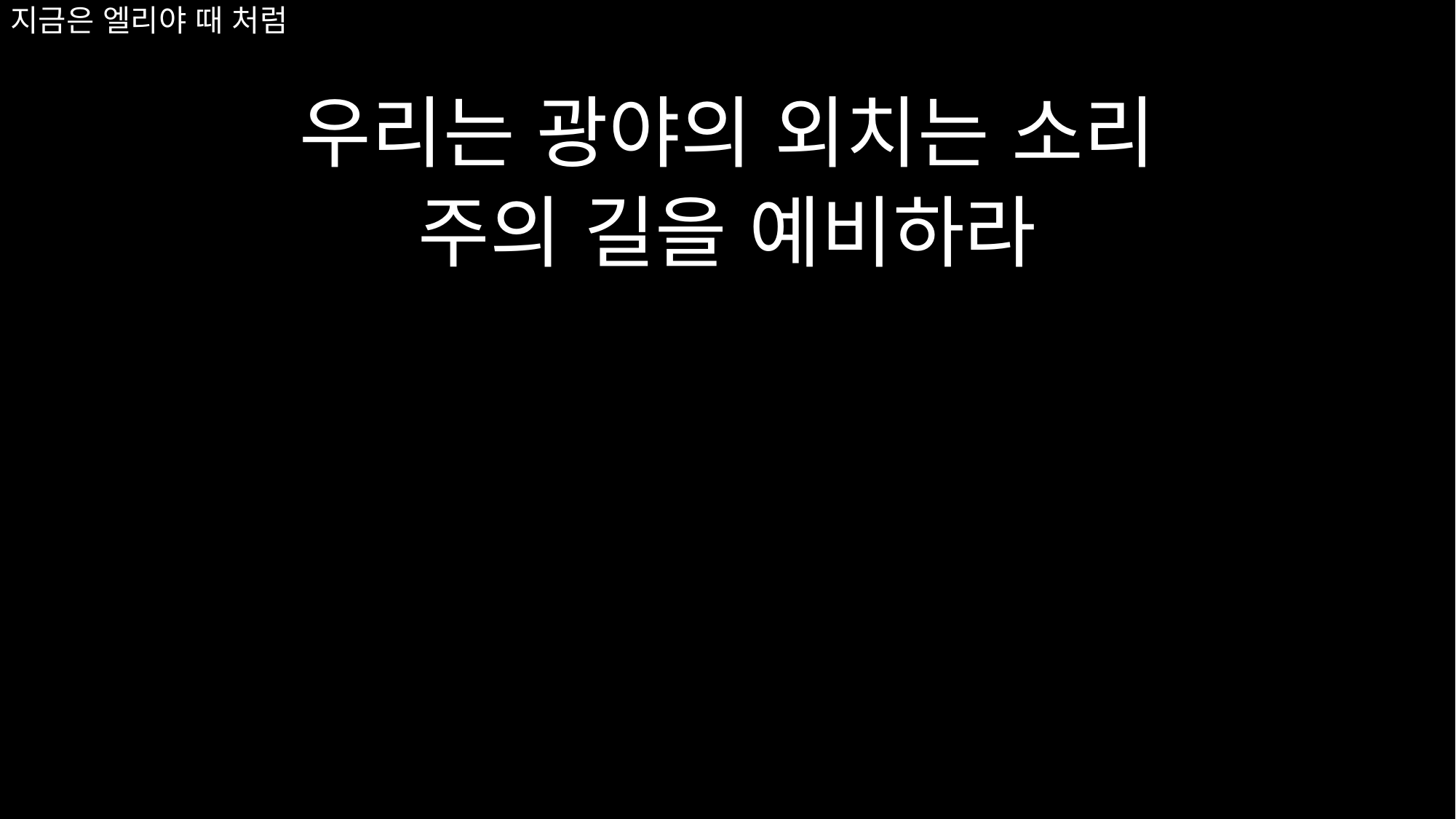

# 지금은 엘리야 때 처럼
우리는 광야의 외치는 소리
주의 길을 예비하라